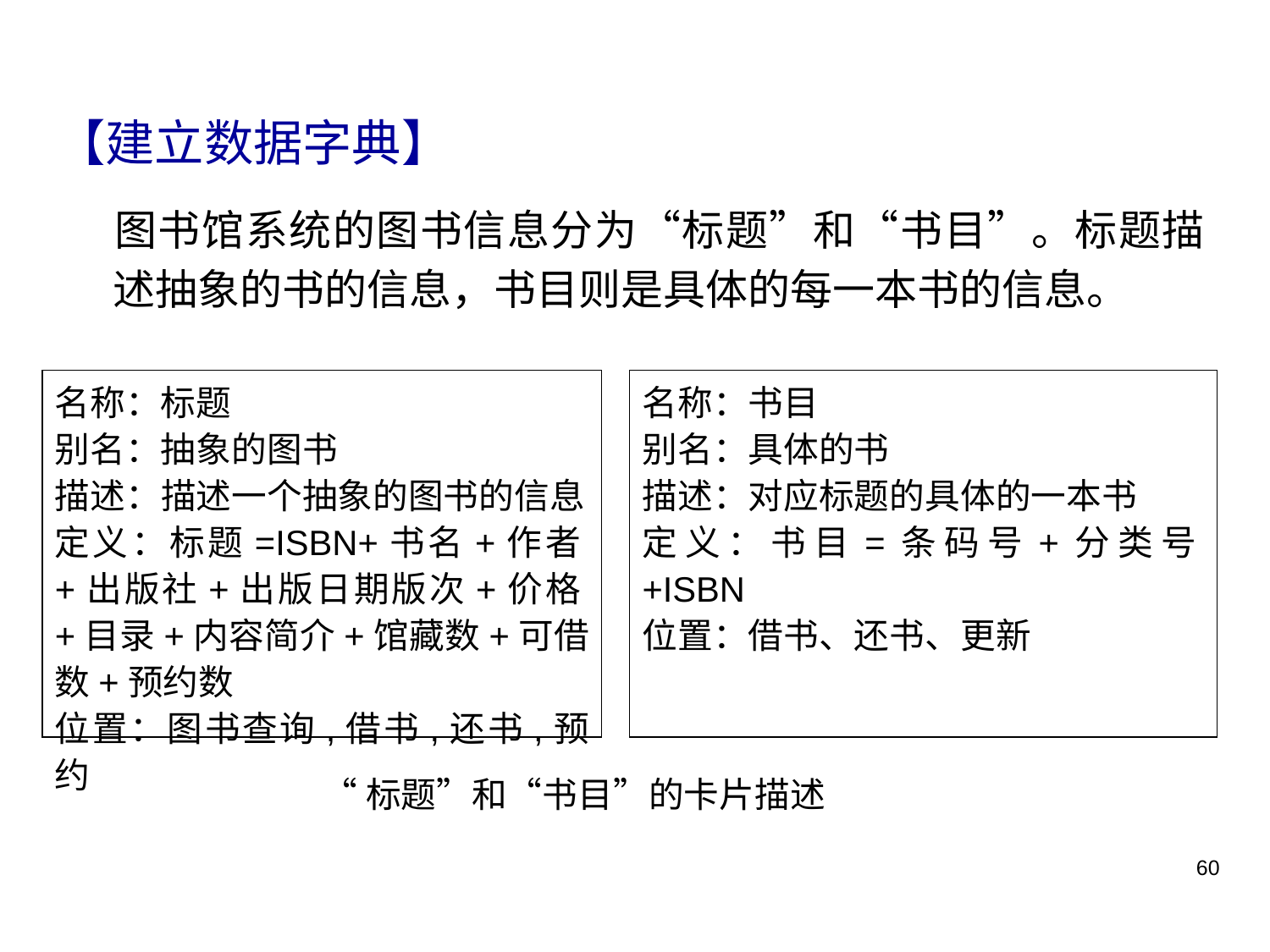

【建立数据字典】
	图书馆系统的图书信息分为“标题”和“书目”。标题描述抽象的书的信息，书目则是具体的每一本书的信息。
名称：标题
别名：抽象的图书
描述：描述一个抽象的图书的信息
定义：标题=ISBN+书名+作者+出版社+出版日期版次+价格+目录+内容简介+馆藏数+可借数+预约数
位置：图书查询,借书,还书,预约
名称：书目
别名：具体的书
描述：对应标题的具体的一本书
定义：书目=条码号+分类号+ISBN
位置：借书、还书、更新
“标题”和“书目”的卡片描述
60